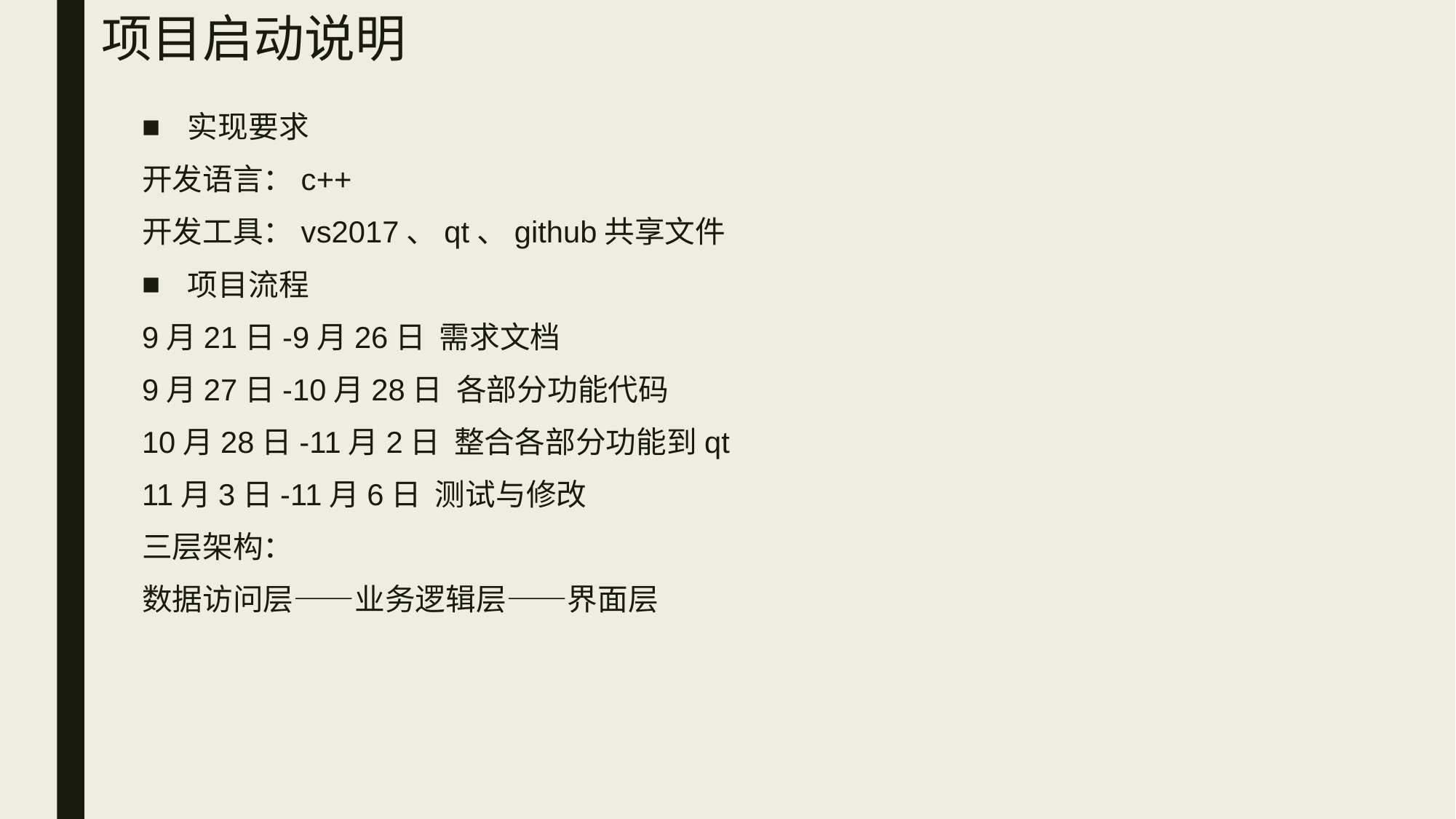

# 项目启动说明
实现要求
开发语言：c++
开发工具：vs2017、qt、github共享文件
项目流程
9月21日-9月26日  需求文档
9月27日-10月28日  各部分功能代码
10月28日-11月2日  整合各部分功能到qt
11月3日-11月6日  测试与修改
三层架构：
数据访问层——业务逻辑层——界面层